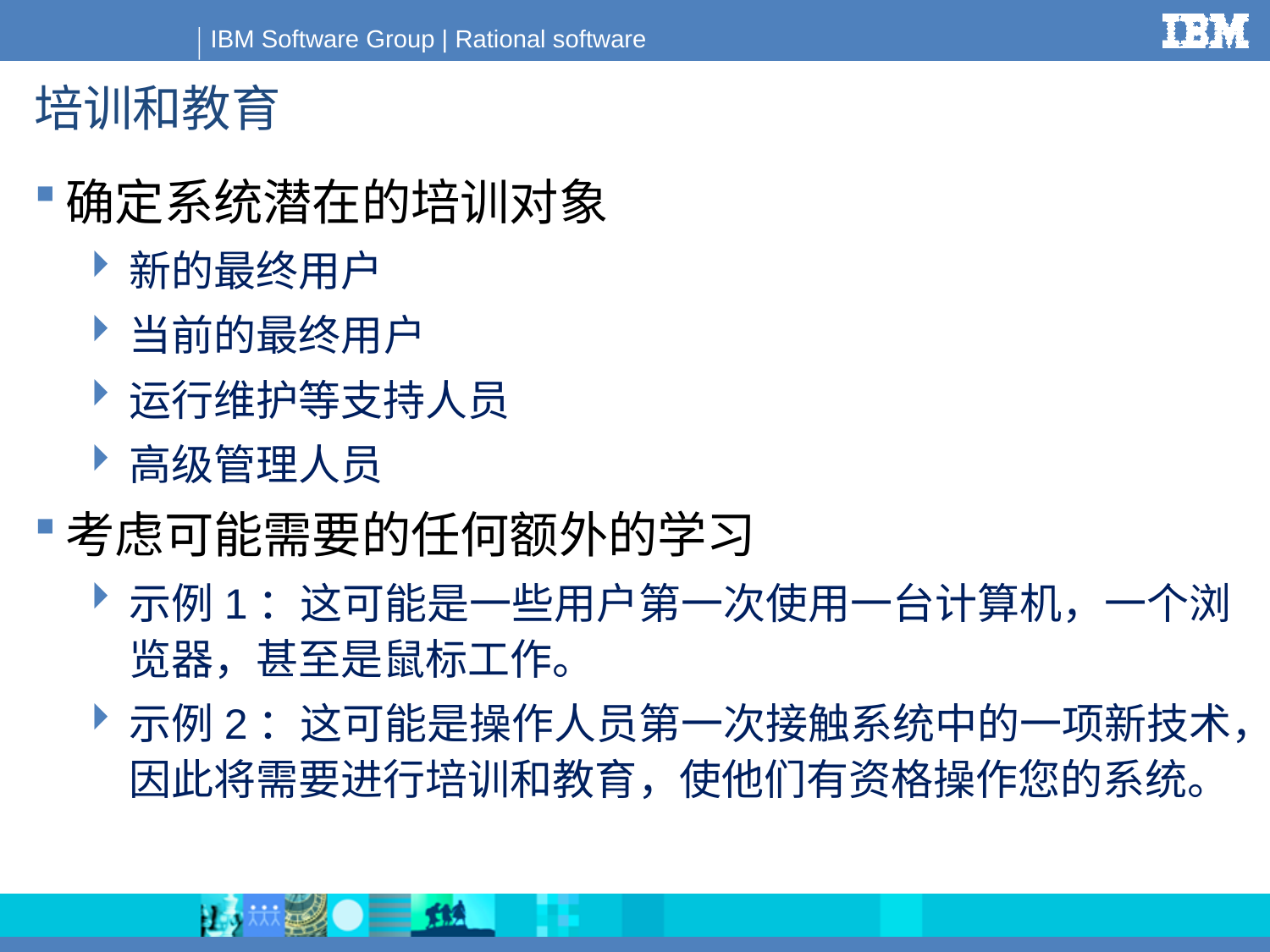

# 培训和教育
确定系统潜在的培训对象
新的最终用户
当前的最终用户
运行维护等支持人员
高级管理人员
考虑可能需要的任何额外的学习
示例1：这可能是一些用户第一次使用一台计算机，一个浏览器，甚至是鼠标工作。
示例2：这可能是操作人员第一次接触系统中的一项新技术，因此将需要进行培训和教育，使他们有资格操作您的系统。